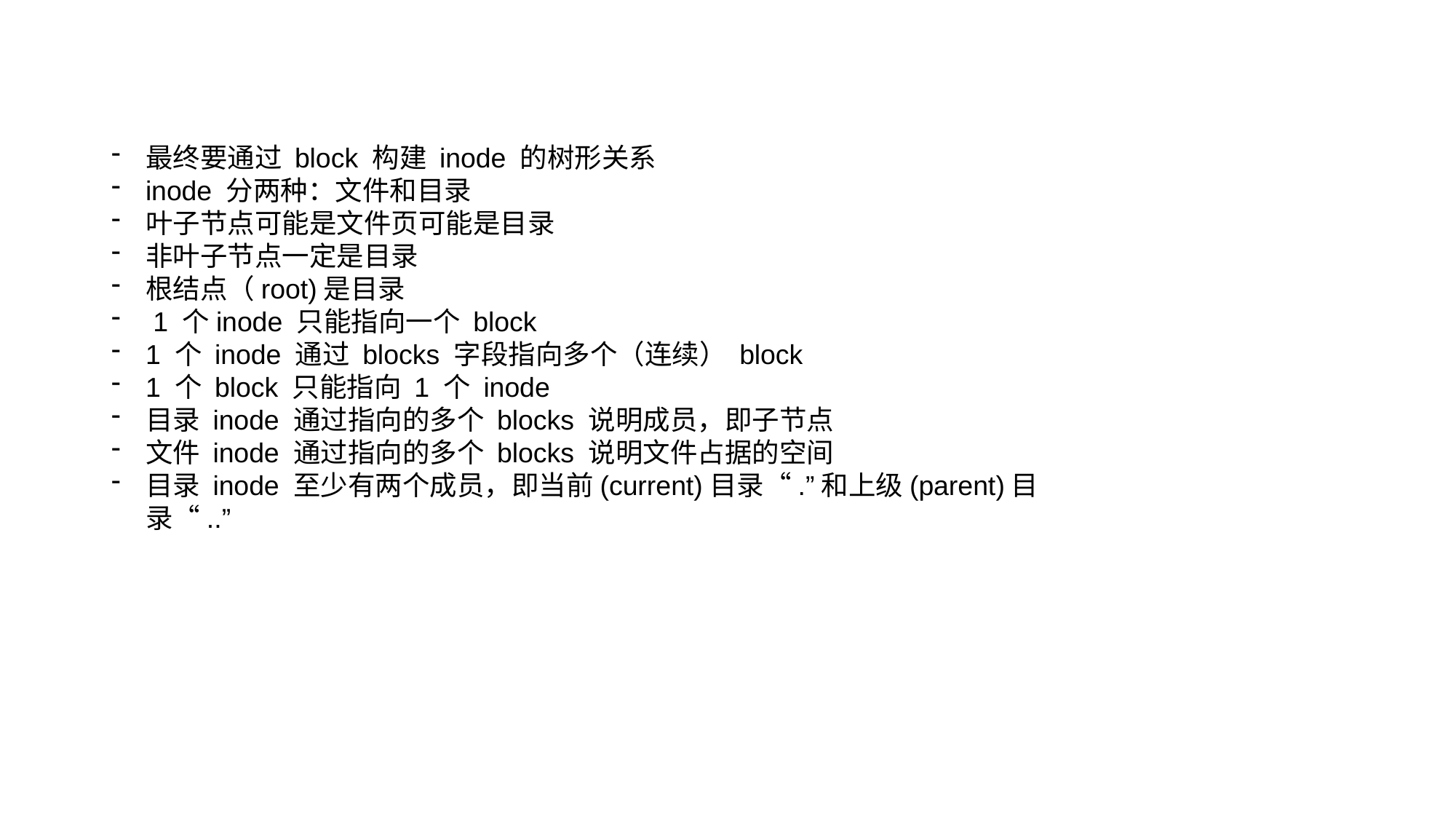

最终要通过 block 构建 inode 的树形关系
inode 分两种：文件和目录
叶子节点可能是文件页可能是目录
非叶子节点一定是目录
根结点（root)是目录
 1 个inode 只能指向一个 block
1 个 inode 通过 blocks 字段指向多个（连续） block
1 个 block 只能指向 1 个 inode
目录 inode 通过指向的多个 blocks 说明成员，即子节点
文件 inode 通过指向的多个 blocks 说明文件占据的空间
目录 inode 至少有两个成员，即当前(current)目录“.”和上级(parent)目录“..”